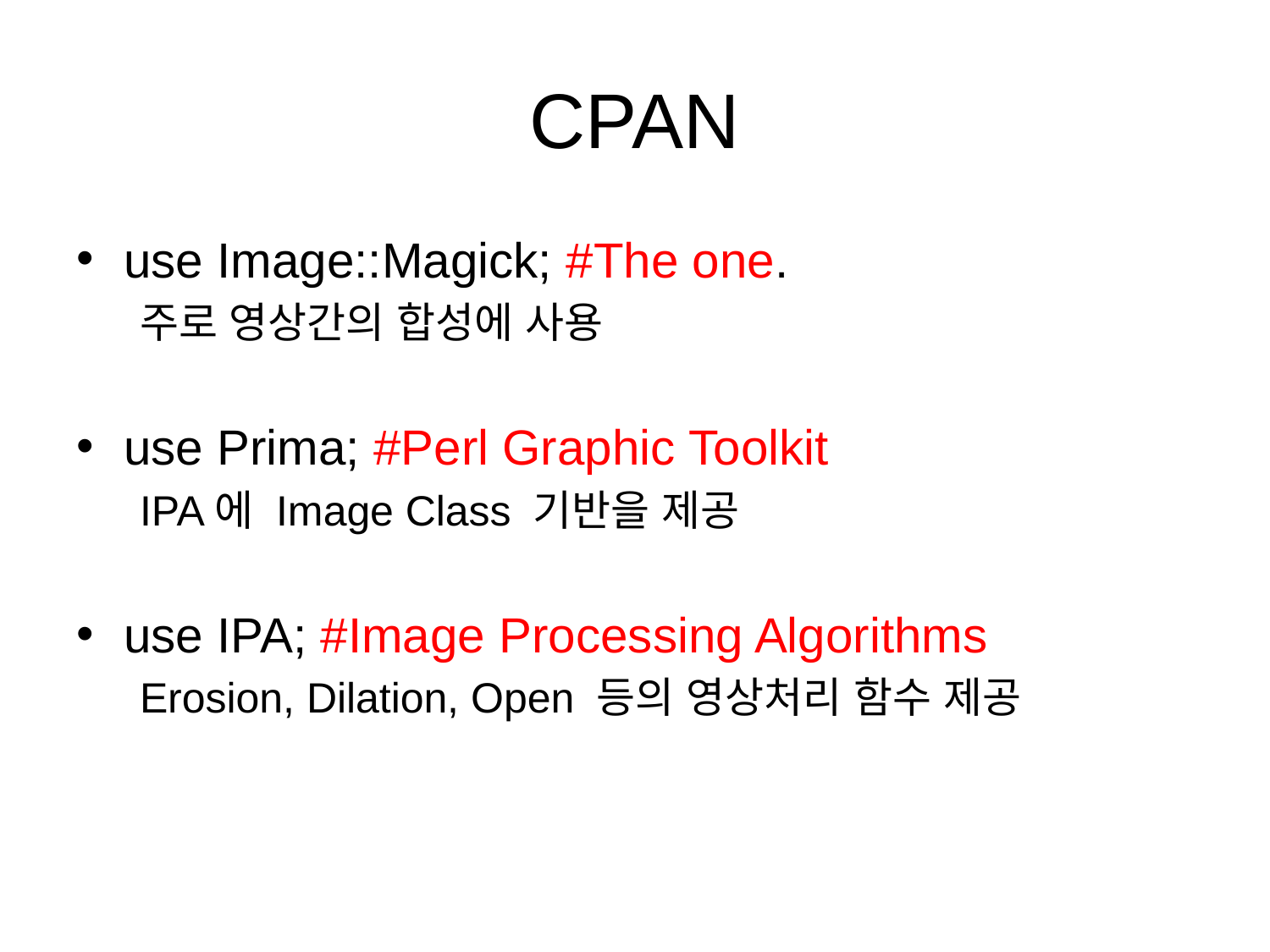

# CPAN
use Image::Magick; #The one.
주로 영상간의 합성에 사용

use Prima; #Perl Graphic Toolkit
IPA에 Image Class 기반을 제공

use IPA; #Image Processing Algorithms
Erosion, Dilation, Open 등의 영상처리 함수 제공